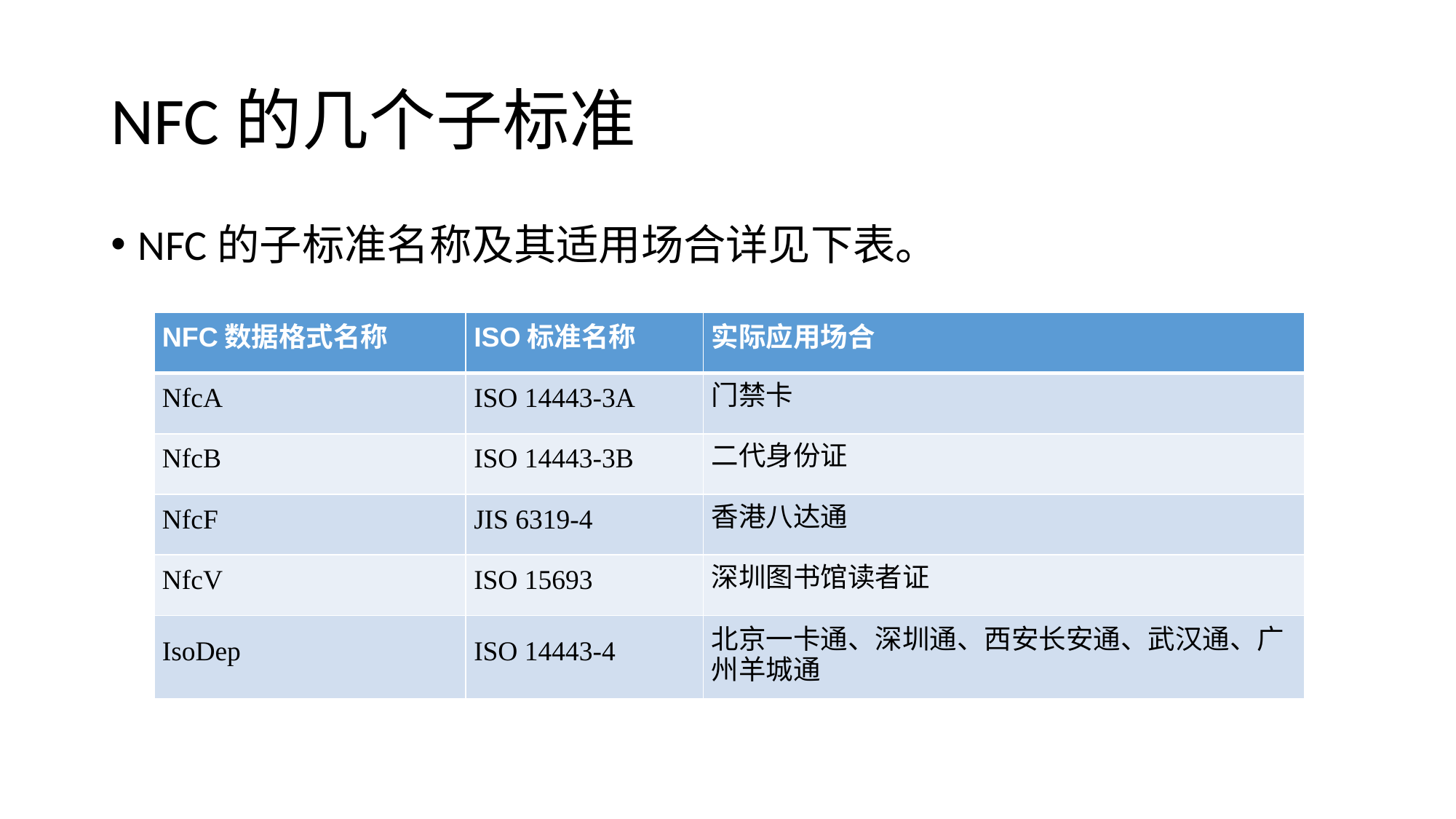

# NFC的几个子标准
NFC的子标准名称及其适用场合详见下表。
| NFC数据格式名称 | ISO标准名称 | 实际应用场合 |
| --- | --- | --- |
| NfcA | ISO 14443-3A | 门禁卡 |
| NfcB | ISO 14443-3B | 二代身份证 |
| NfcF | JIS 6319-4 | 香港八达通 |
| NfcV | ISO 15693 | 深圳图书馆读者证 |
| IsoDep | ISO 14443-4 | 北京一卡通、深圳通、西安长安通、武汉通、广州羊城通 |